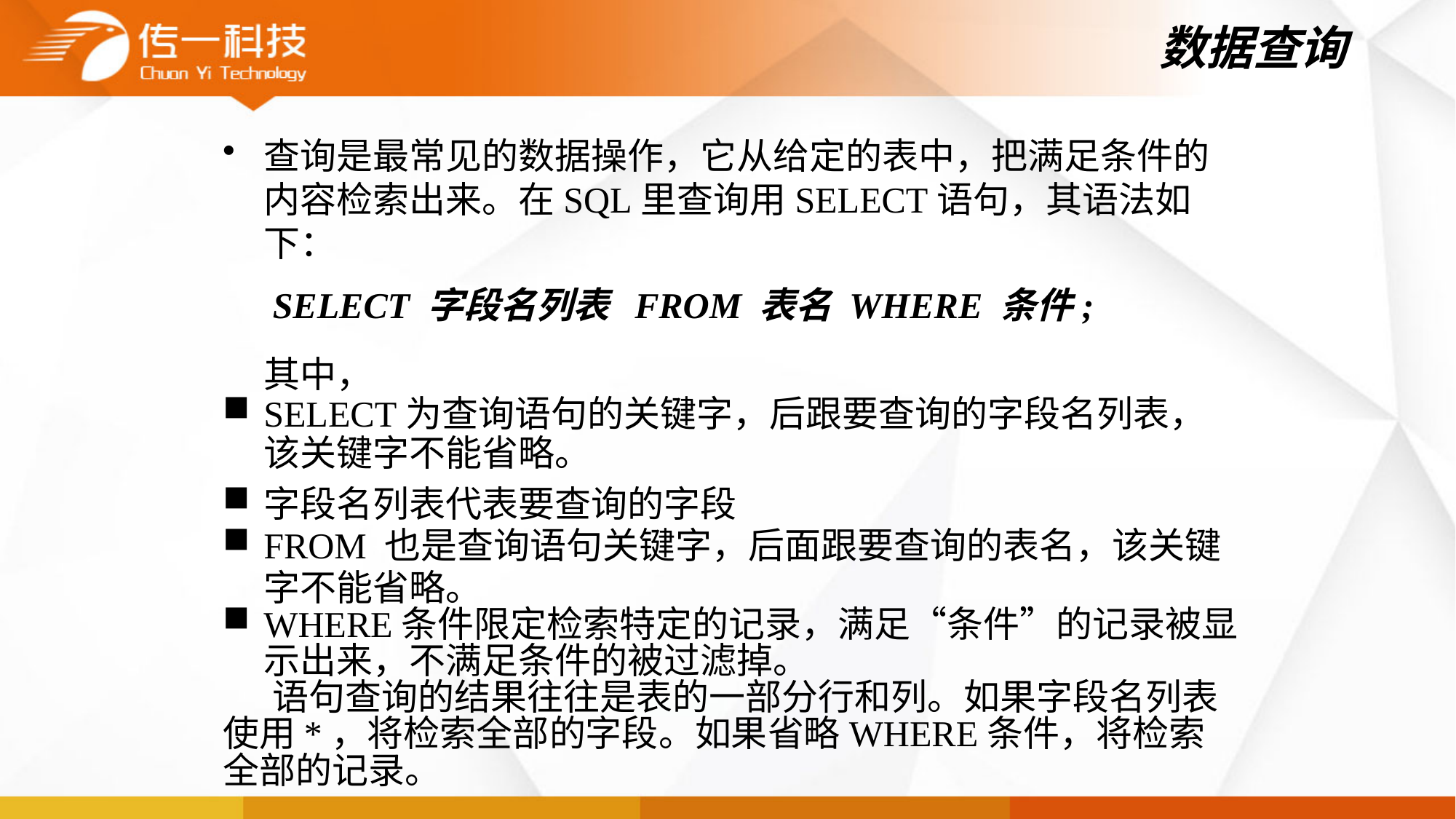

# 数据查询
查询是最常见的数据操作，它从给定的表中，把满足条件的内容检索出来。在SQL里查询用SELECT语句，其语法如下：
	 SELECT 字段名列表  FROM 表名 WHERE 条件;
	其中，
SELECT为查询语句的关键字，后跟要查询的字段名列表，该关键字不能省略。
字段名列表代表要查询的字段
FROM 也是查询语句关键字，后面跟要查询的表名，该关键字不能省略。
WHERE条件限定检索特定的记录，满足“条件”的记录被显示出来，不满足条件的被过滤掉。
     语句查询的结果往往是表的一部分行和列。如果字段名列表使用*，将检索全部的字段。如果省略WHERE条件，将检索全部的记录。